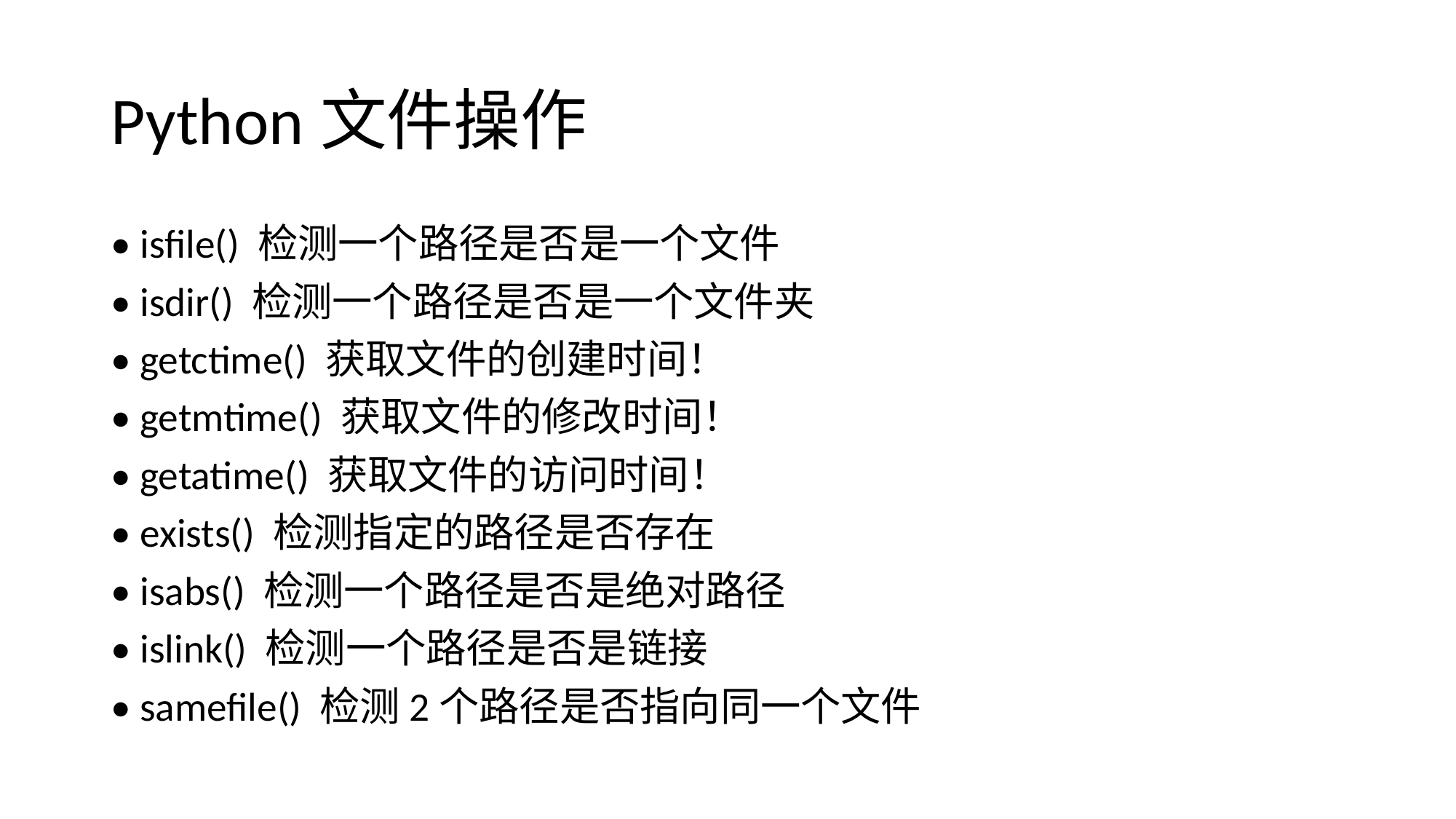

# Python文件操作
• isfile() 检测一个路径是否是一个文件
• isdir() 检测一个路径是否是一个文件夹
• getctime() 获取文件的创建时间！
• getmtime() 获取文件的修改时间！
• getatime() 获取文件的访问时间！
• exists() 检测指定的路径是否存在
• isabs() 检测一个路径是否是绝对路径
• islink() 检测一个路径是否是链接
• samefile() 检测2个路径是否指向同一个文件